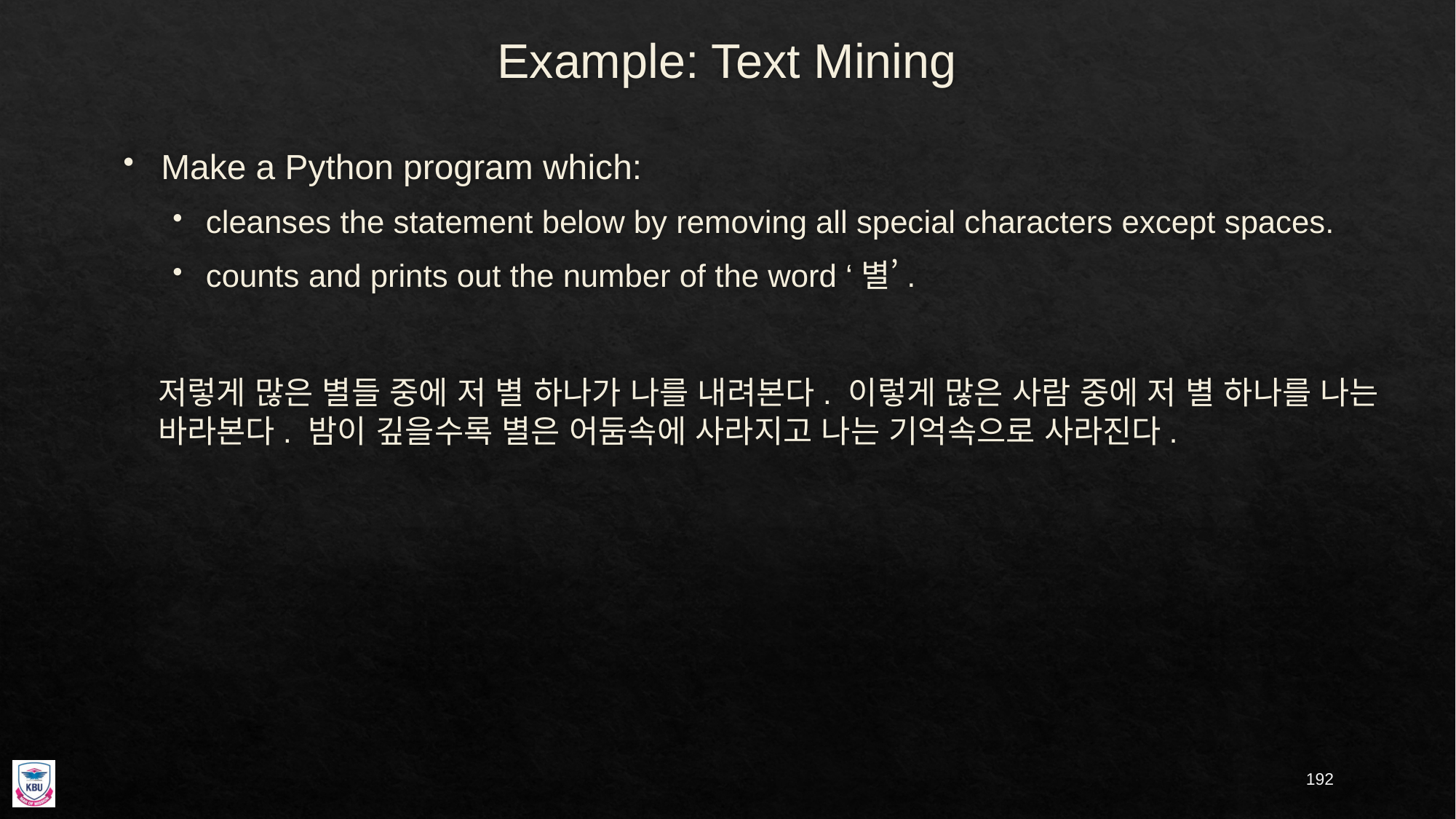

# Example: Text Mining
Make a Python program which:
cleanses the statement below by removing all special characters except spaces.
counts and prints out the number of the word ‘별’.

저렇게 많은 별들 중에 저 별 하나가 나를 내려본다. 이렇게 많은 사람 중에 저 별 하나를 나는 바라본다. 밤이 깊을수록 별은 어둠속에 사라지고 나는 기억속으로 사라진다.
192